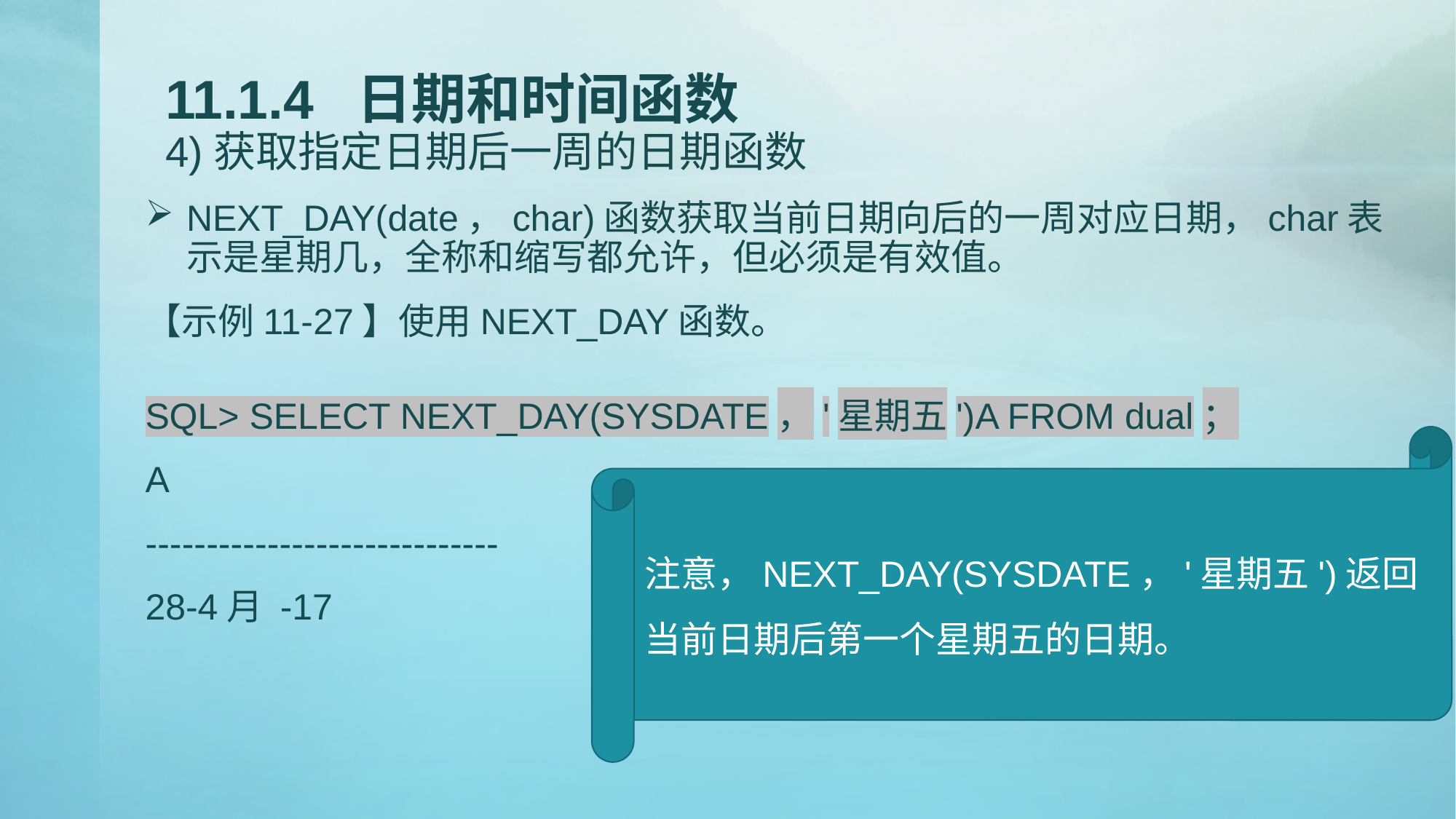

# 11.1.4  日期和时间函数 4)获取指定日期后一周的日期函数
NEXT_DAY(date，char)函数获取当前日期向后的一周对应日期，char表示是星期几，全称和缩写都允许，但必须是有效值。
【示例11-27】使用NEXT_DAY函数。
SQL> SELECT NEXT_DAY(SYSDATE，'星期五')A FROM dual；
A
-----------------------------
28-4月 -17
注意，NEXT_DAY(SYSDATE，'星期五')返回当前日期后第一个星期五的日期。